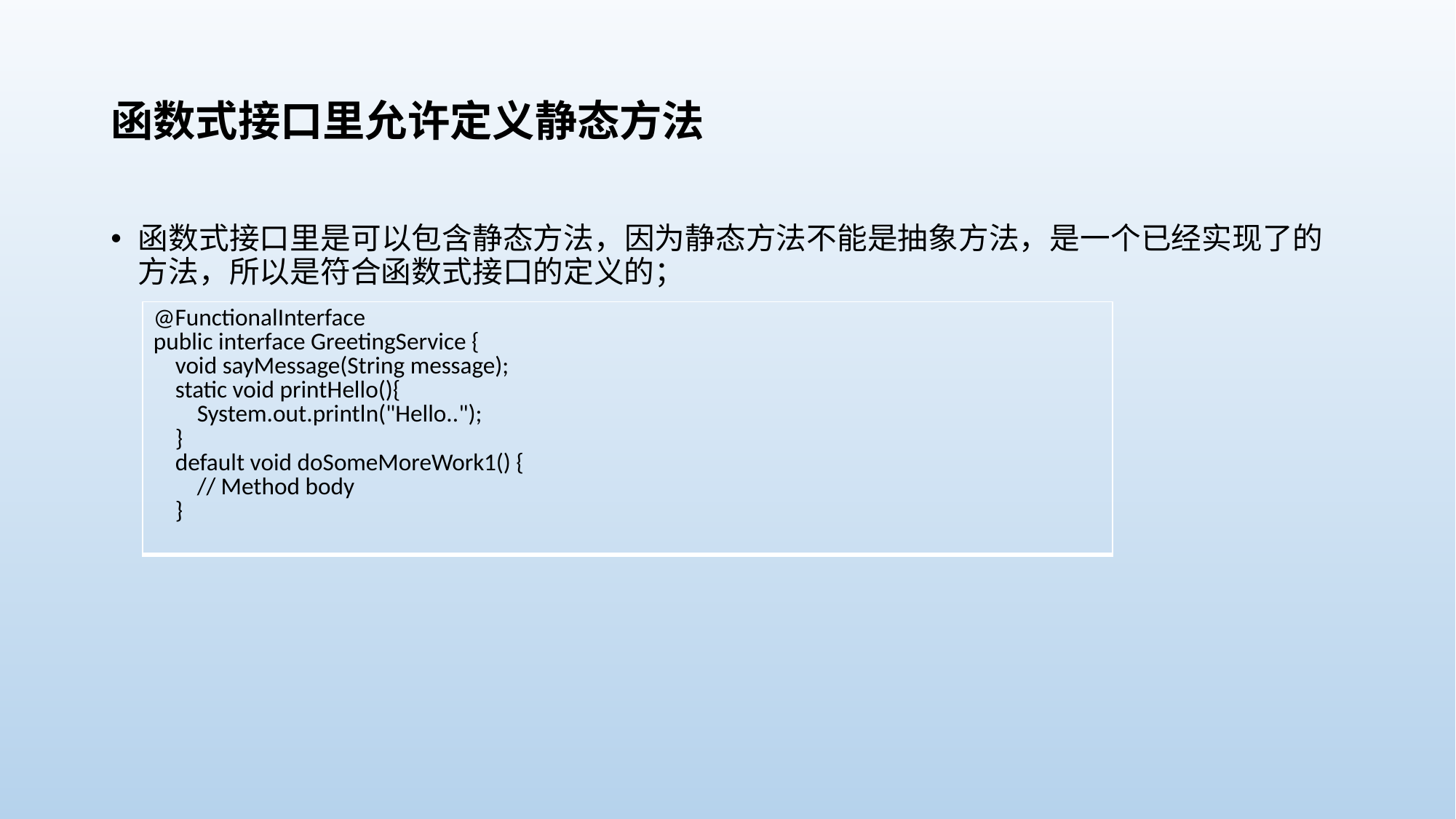

# 函数式接口里允许定义静态方法
函数式接口里是可以包含静态方法，因为静态方法不能是抽象方法，是一个已经实现了的方法，所以是符合函数式接口的定义的；

| @FunctionalInterface public interface GreetingService { void sayMessage(String message); static void printHello(){ System.out.println("Hello.."); } default void doSomeMoreWork1() { // Method body } |
| --- |